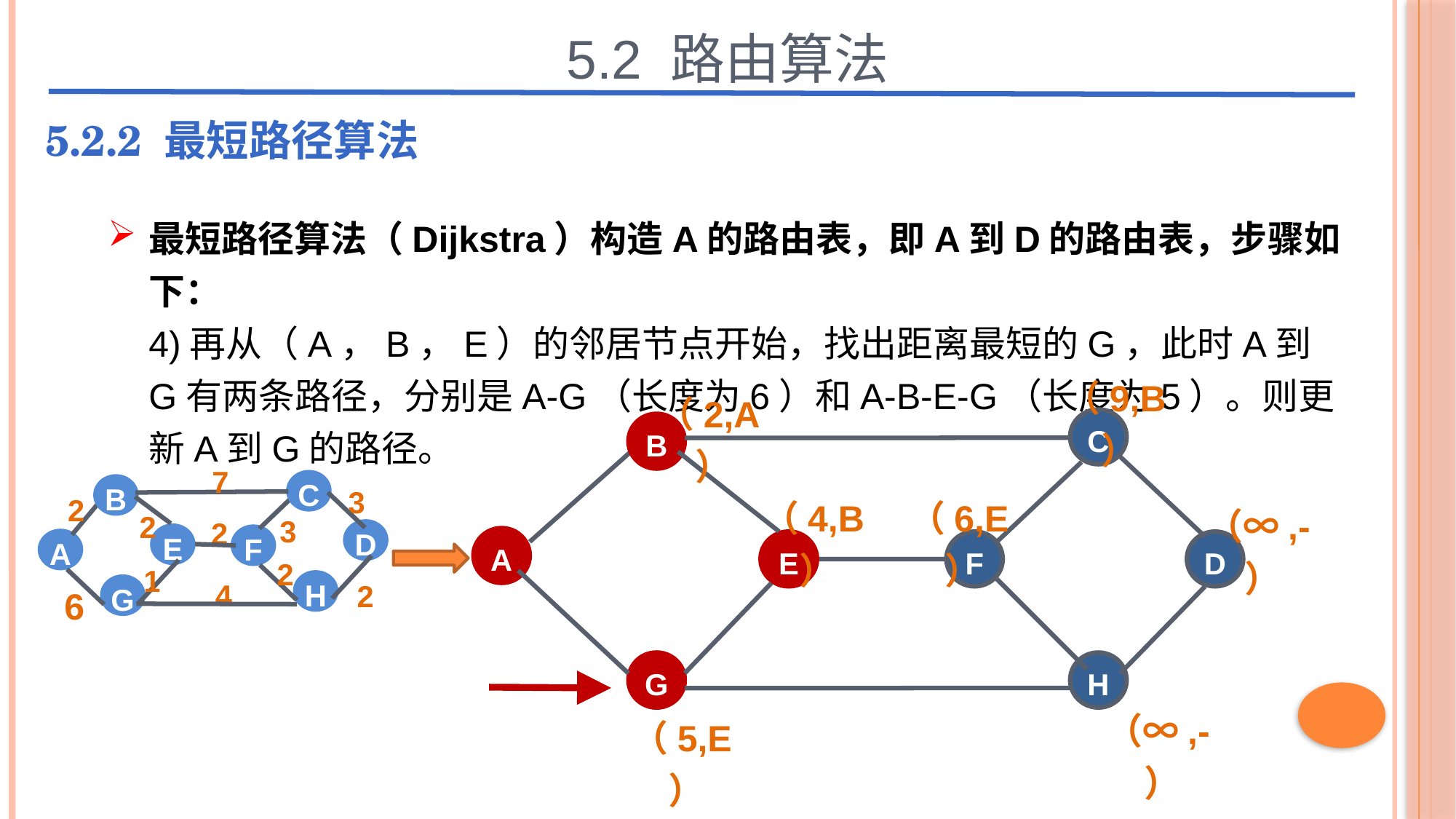

5.2 路由算法
5.2.2 最短路径算法
最短路径算法（Dijkstra）构造A的路由表，即A到D的路由表，步骤如下：
4)再从（A，B，E）的邻居节点开始，找出距离最短的G，此时A到G有两条路径，分别是A-G（长度为6）和A-B-E-G（长度为5）。则更新A到G的路径。
（9,B）
（2,A）
C
B

7
C
3
B
2

2

3
2
D
E
F
A

2
1

4
2

6
H
G

（4,B）
（6,E）
（∞,-）
A
E
F
D

G
H

（∞,-）
（5,E）